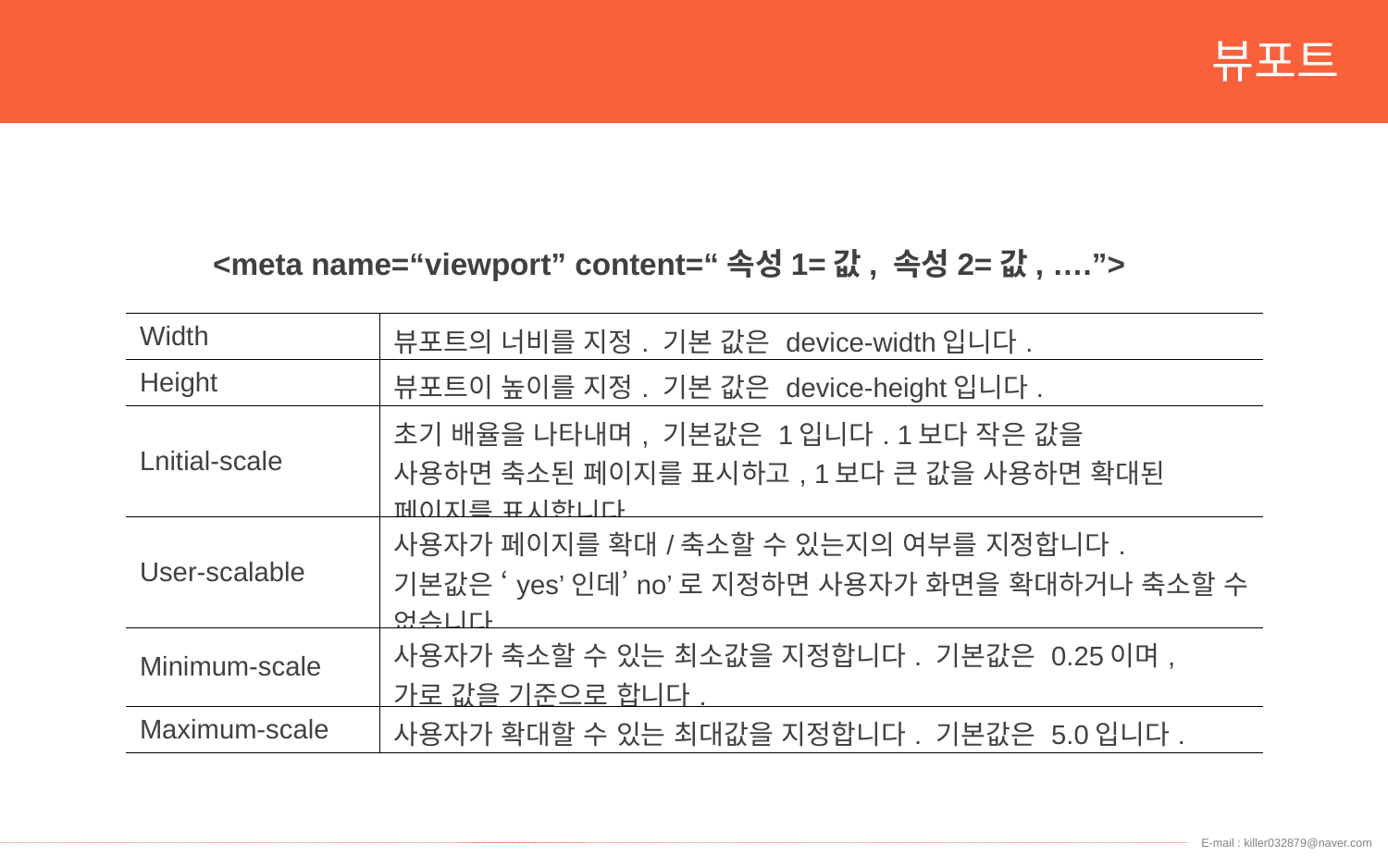

뷰포트
<meta name=“viewport” content=“속성1=값, 속성2=값, ….”>
| Width | 뷰포트의 너비를 지정. 기본 값은 device-width입니다. |
| --- | --- |
| Height | 뷰포트이 높이를 지정. 기본 값은 device-height입니다. |
| Lnitial-scale | 초기 배율을 나타내며, 기본값은 1입니다. 1보다 작은 값을 사용하면 축소된 페이지를 표시하고, 1보다 큰 값을 사용하면 확대된 페이지를 표시합니다. |
| User-scalable | 사용자가 페이지를 확대/축소할 수 있는지의 여부를 지정합니다. 기본값은 ‘yes’인데’no’로 지정하면 사용자가 화면을 확대하거나 축소할 수 없습니다. |
| Minimum-scale | 사용자가 축소할 수 있는 최소값을 지정합니다. 기본값은 0.25이며, 가로 값을 기준으로 합니다. |
| Maximum-scale | 사용자가 확대할 수 있는 최대값을 지정합니다. 기본값은 5.0입니다. |